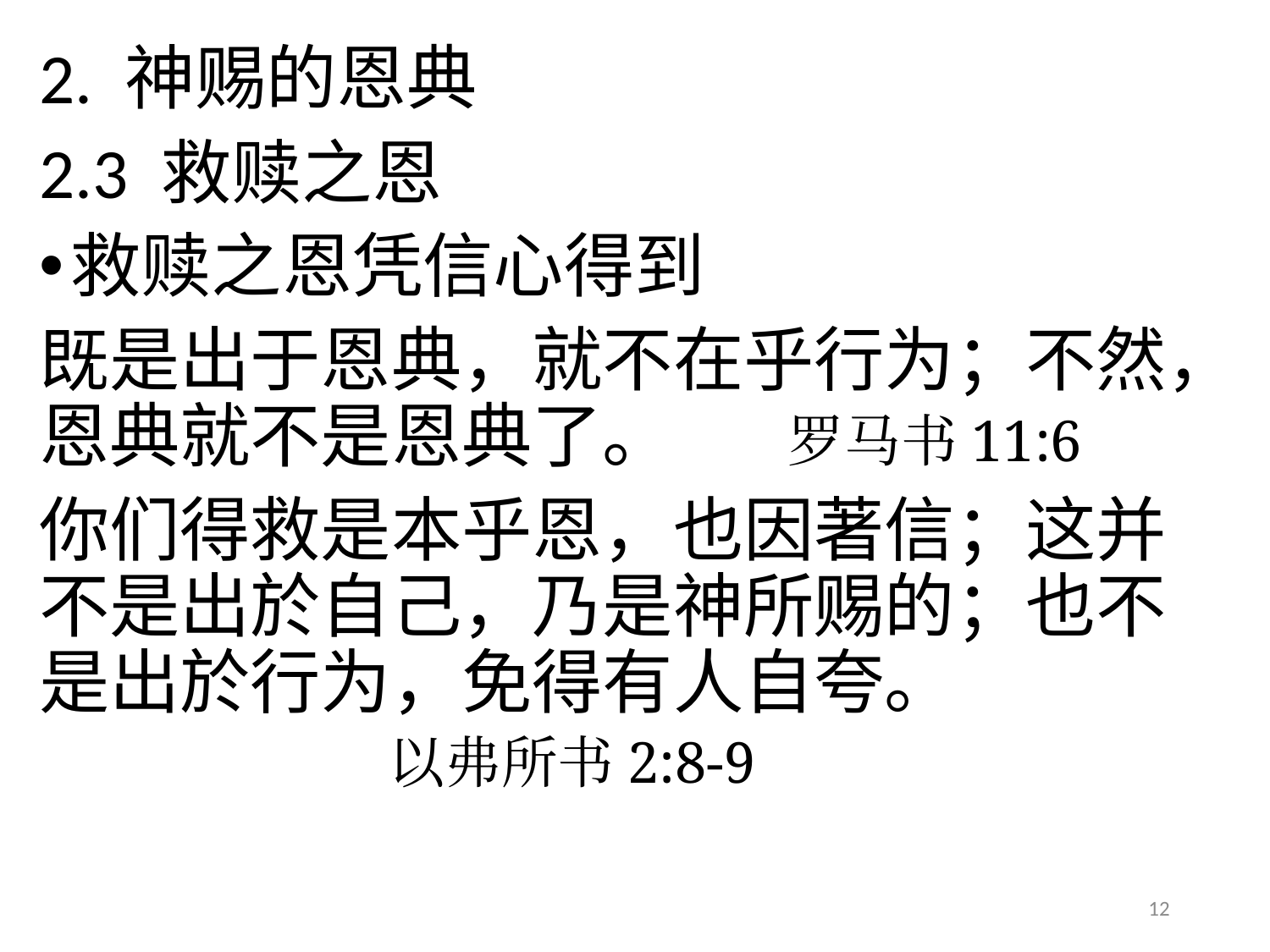

# 2. 神赐的恩典
2.3 救赎之恩
救赎之恩凭信心得到
既是出于恩典，就不在乎行为；不然，恩典就不是恩典了。        罗马书11:6
你们得救是本乎恩，也因著信；这并不是出於自己，乃是神所赐的；也不是出於行为，免得有人自夸。
                      以弗所书2:8-9

12